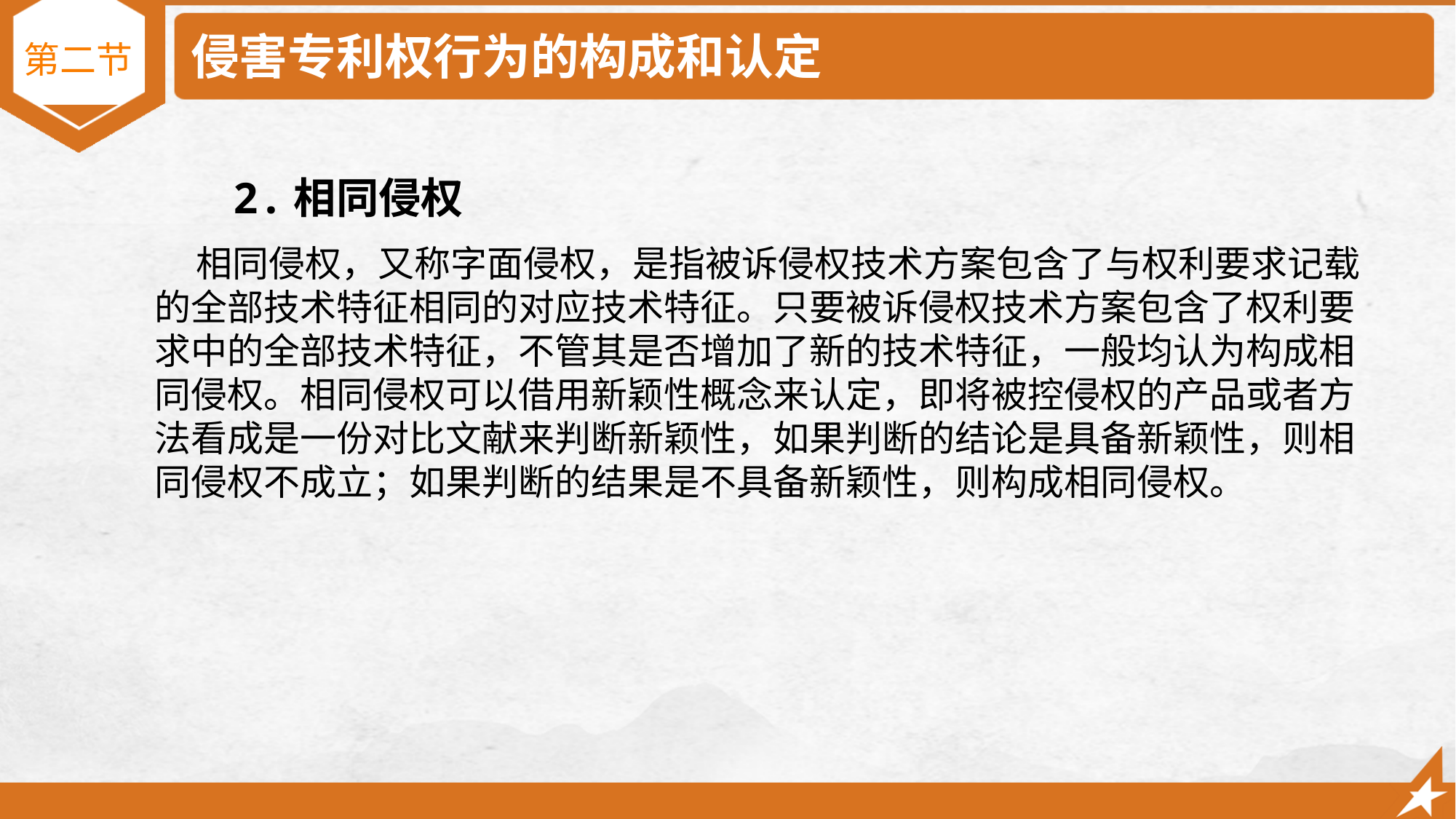

侵害专利权行为的构成和认定
第二节
2.相同侵权
    相同侵权，又称字面侵权，是指被诉侵权技术方案包含了与权利要求记载的全部技术特征相同的对应技术特征。只要被诉侵权技术方案包含了权利要求中的全部技术特征，不管其是否增加了新的技术特征，一般均认为构成相同侵权。相同侵权可以借用新颖性概念来认定，即将被控侵权的产品或者方法看成是一份对比文献来判断新颖性，如果判断的结论是具备新颖性，则相同侵权不成立；如果判断的结果是不具备新颖性，则构成相同侵权。